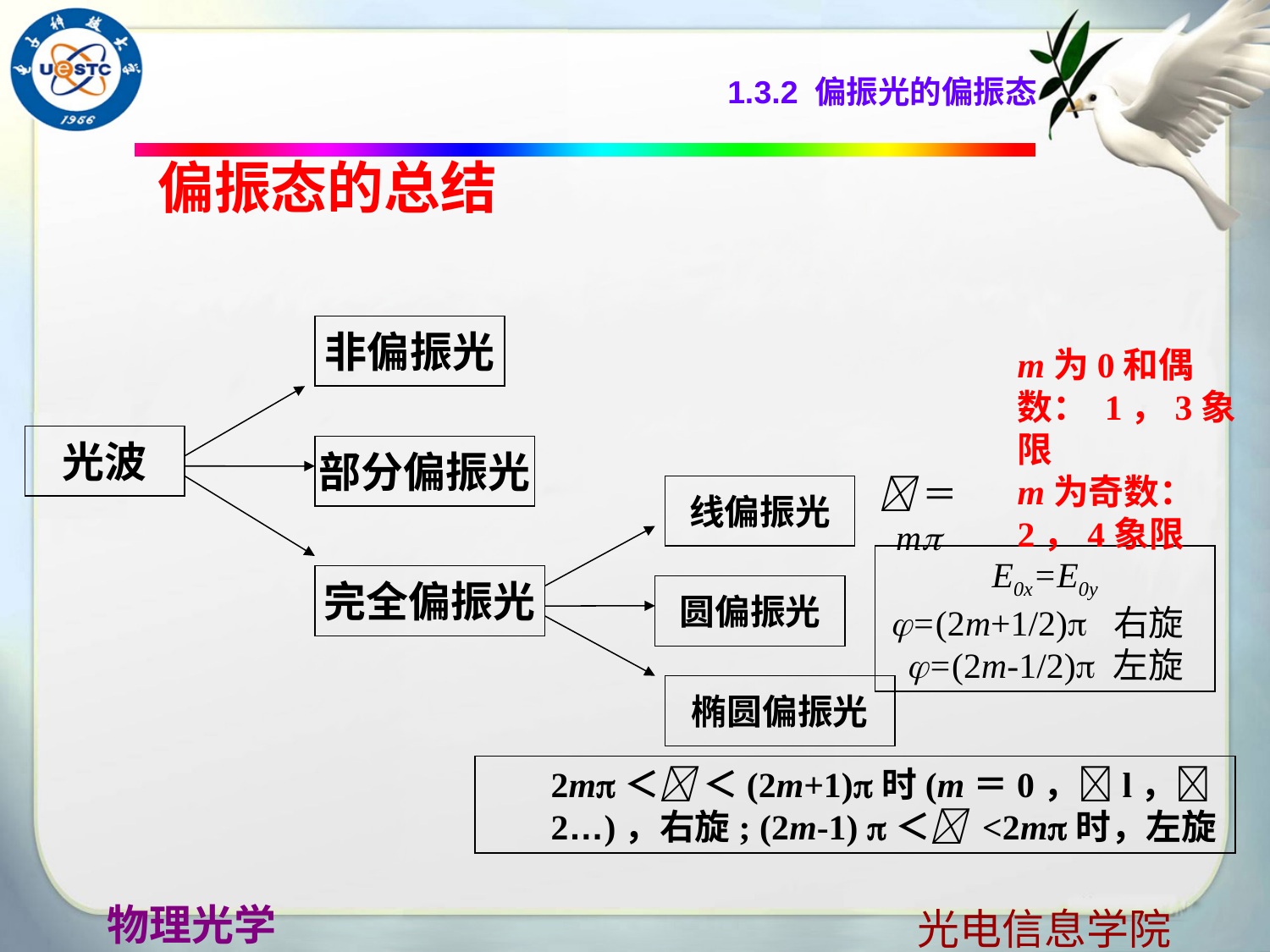

1.3.2 偏振光的偏振态
偏振态的总结
非偏振光
m为0和偶数： 1，3象限
m为奇数： 2，4象限

光波
部分偏振光

ϕ＝mπ

线偏振光

E0x=E0y
ϕ=(2m+1/2)π  右旋
ϕ=(2m-1/2)π 左旋
完全偏振光
圆偏振光

椭圆偏振光
2mπ＜ϕ ＜(2m+1)π时(m＝0，±l，±2…)，右旋; (2m-1) π＜ϕ <2mπ时，左旋